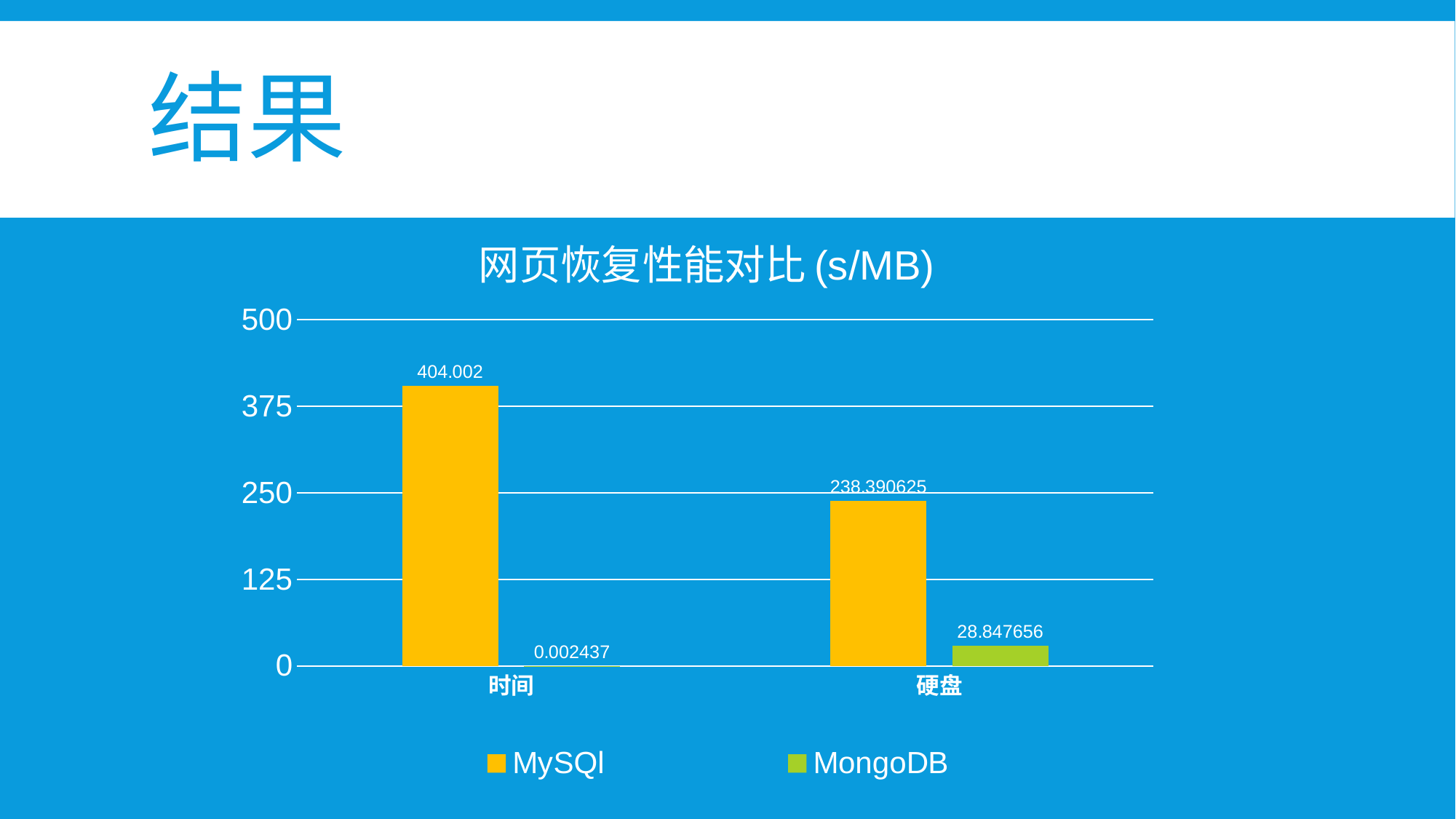

# 结果

### Chart: 网页恢复性能对比(s/MB)

| Category | MySQl | MongoDB |
|---|---|---|
| 时间 | 404.002 | 0.002437 |
| 硬盘 | 238.390625 | 28.847656 |